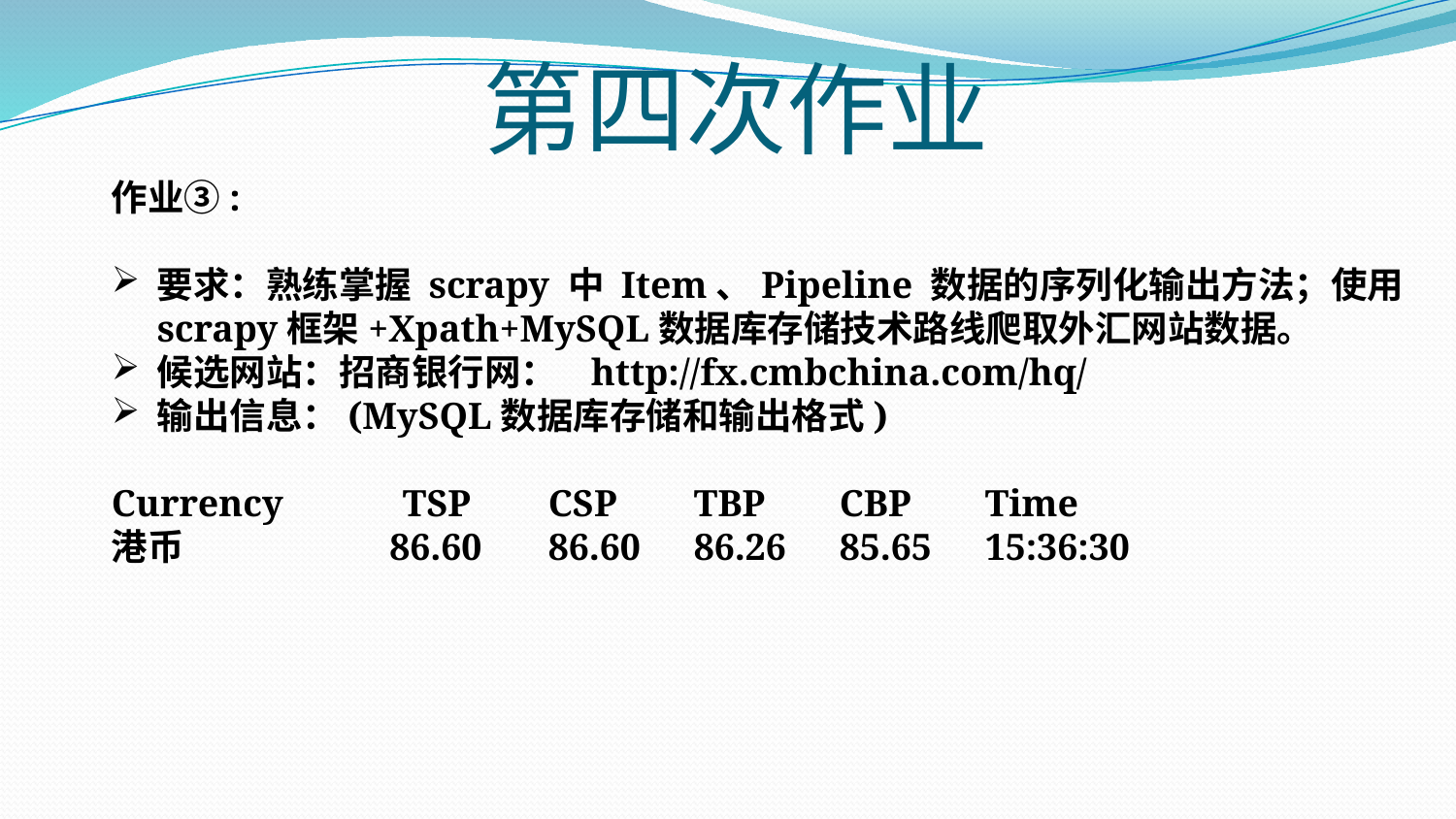

# 第四次作业
作业③:

要求：熟练掌握 scrapy 中 Item、Pipeline 数据的序列化输出方法；使用scrapy框架+Xpath+MySQL数据库存储技术路线爬取外汇网站数据。
候选网站：招商银行网：   http://fx.cmbchina.com/hq/
输出信息：(MySQL数据库存储和输出格式)

Currency	TSP	CSP	TBP	CBP	Time
港币	               86.60	86.60	86.26	85.65	15:36:30